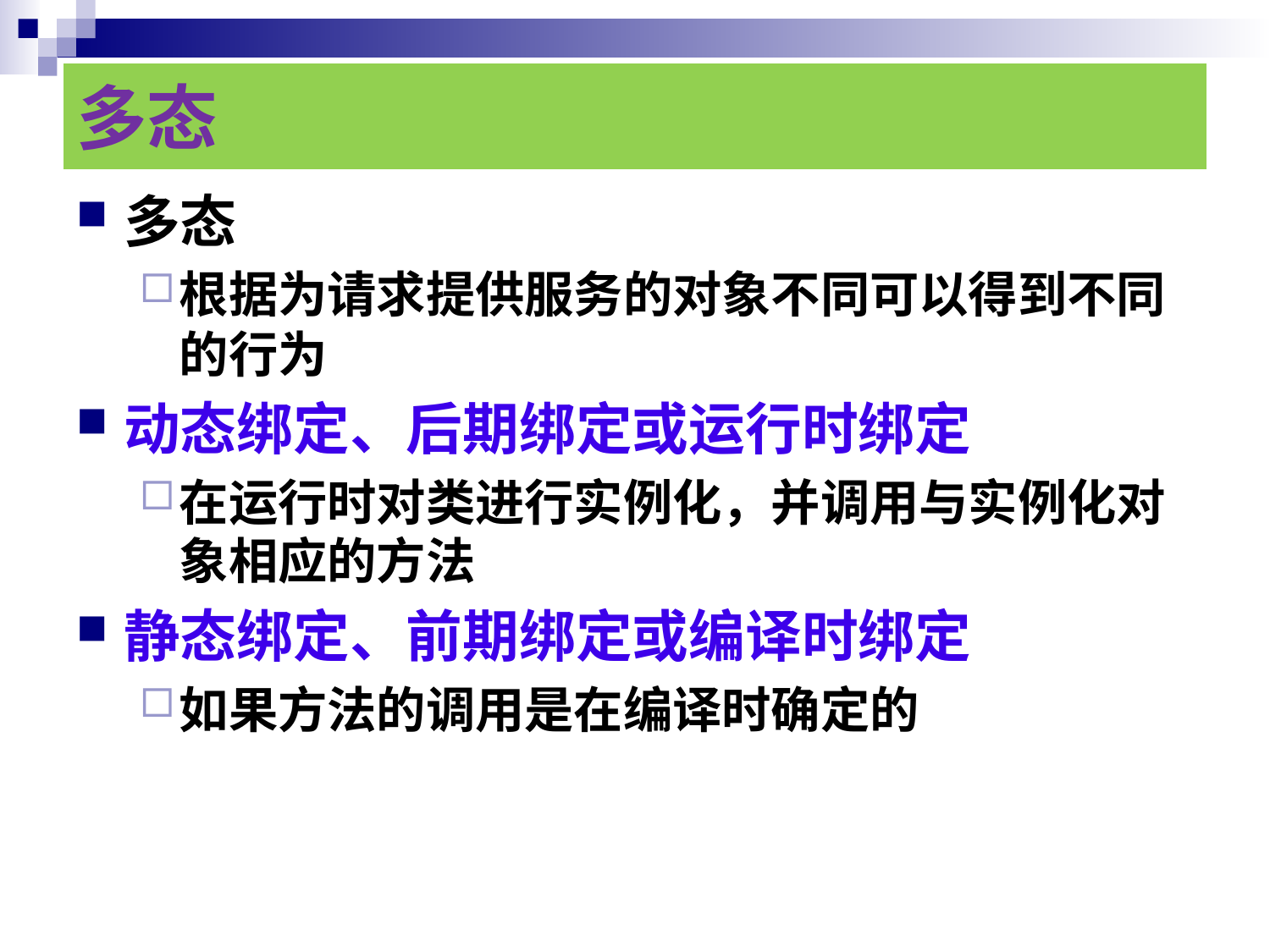

# 多态
多态
根据为请求提供服务的对象不同可以得到不同的行为
动态绑定、后期绑定或运行时绑定
在运行时对类进行实例化，并调用与实例化对象相应的方法
静态绑定、前期绑定或编译时绑定
如果方法的调用是在编译时确定的